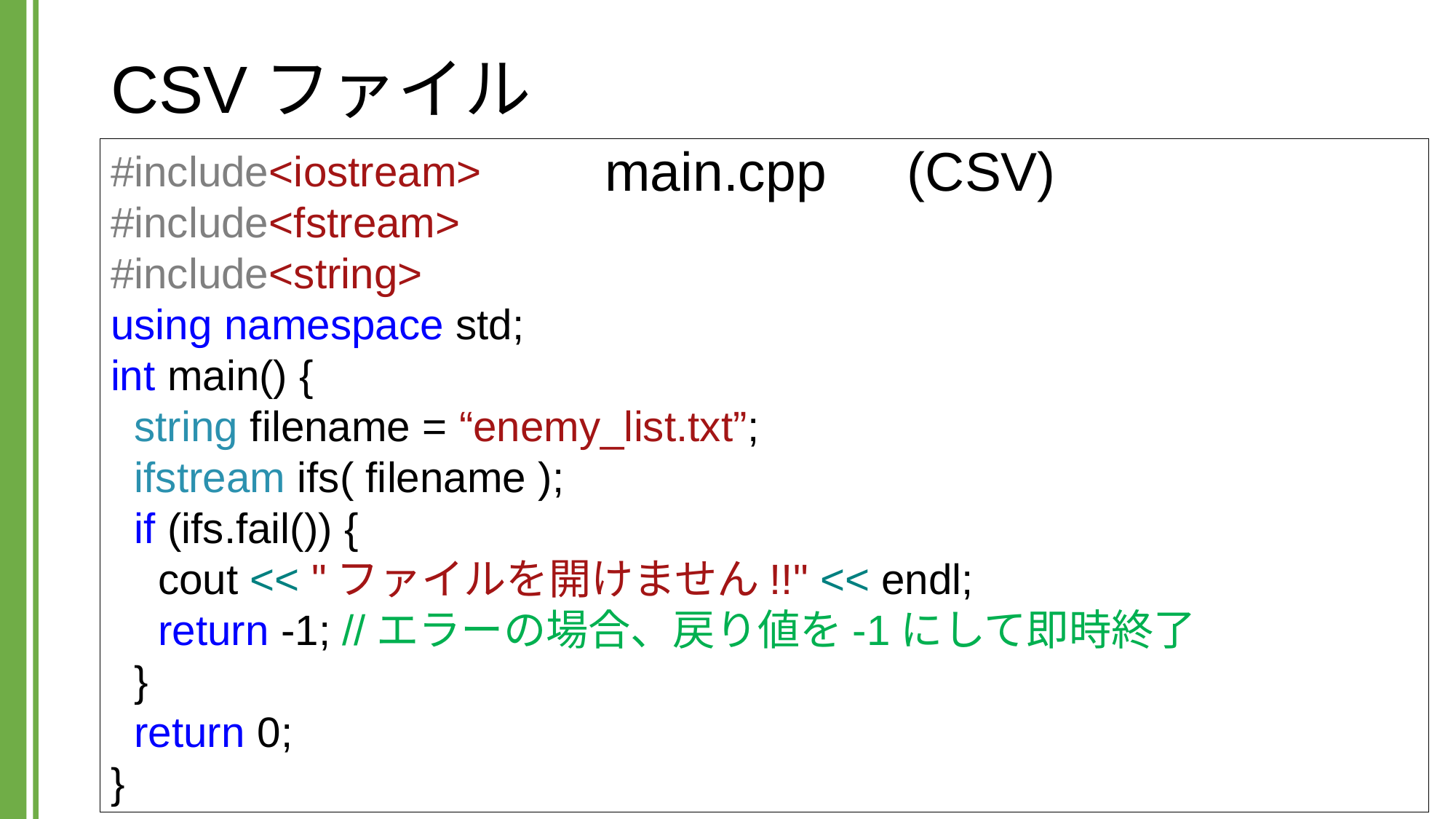

# CSVファイル
                　　　　　main.cpp　(CSV)

#include<iostream>
#include<fstream>
#include<string>
using namespace std;
int main() {
  string filename = “enemy_list.txt”;
  ifstream ifs( filename );
  if (ifs.fail()) {
    cout << "ファイルを開けません!!" << endl;
    return -1; //エラーの場合、戻り値を-1にして即時終了
  }
  return 0;
}